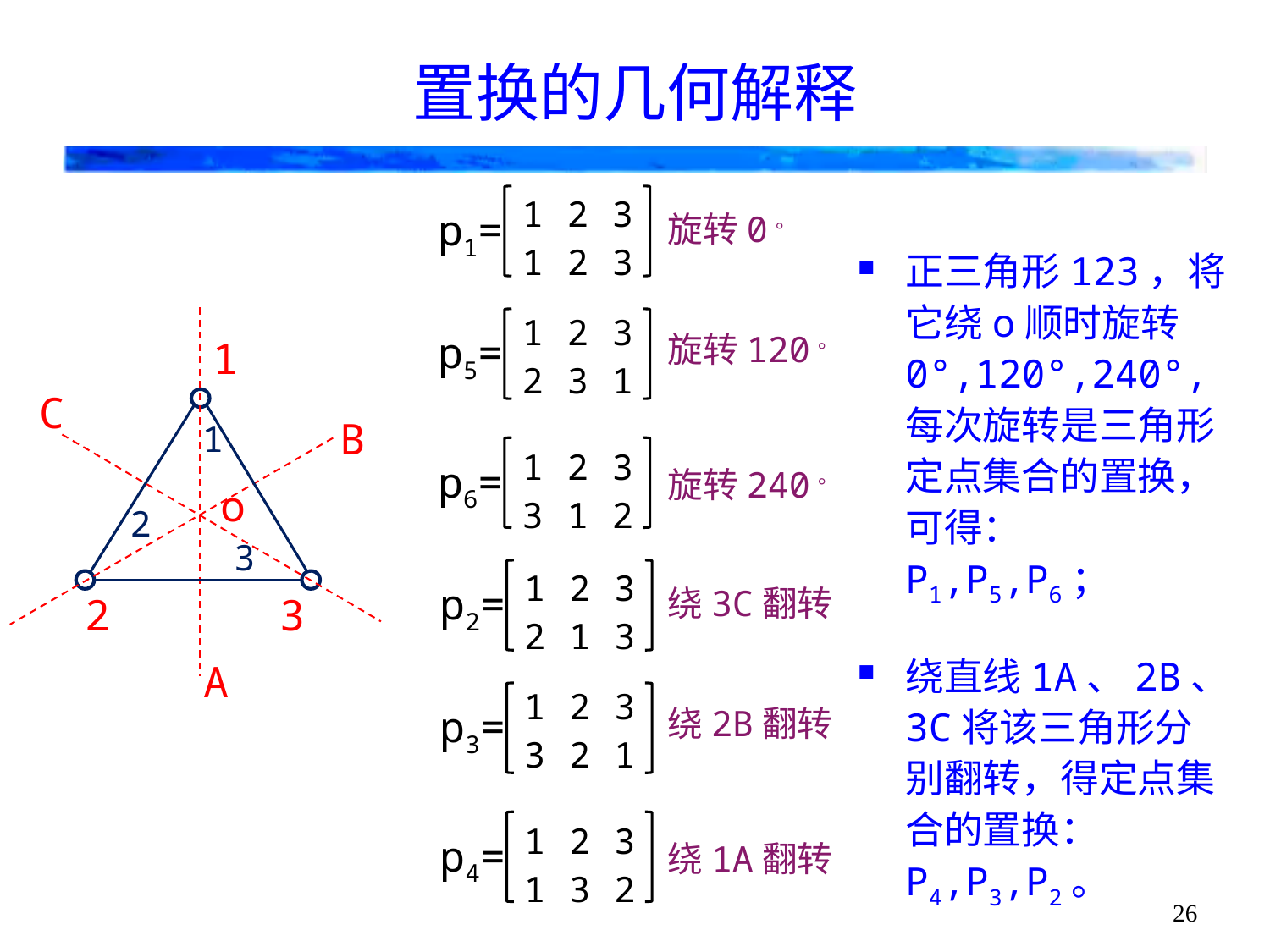

# 置换的几何解释

p1=
| 1 | 2 | 3 |
| --- | --- | --- |
| 1 | 2 | 3 |
旋转0。
旋转120。
旋转240。
正三角形123，将它绕o顺时旋转0°,120°,240°,每次旋转是三角形定点集合的置换，可得：P1,P5,P6；
绕直线1A、2B、3C将该三角形分别翻转，得定点集合的置换：P4,P3,P2。
1
C

1
B
2
3

2
3
A
o
| 1 | 2 | 3 |
| --- | --- | --- |
| 2 | 3 | 1 |

p5=

p6=
| 1 | 2 | 3 |
| --- | --- | --- |
| 3 | 1 | 2 |

p2=
| 1 | 2 | 3 |
| --- | --- | --- |
| 2 | 1 | 3 |
绕3C翻转
绕2B翻转
绕1A翻转
| 1 | 2 | 3 |
| --- | --- | --- |
| 3 | 2 | 1 |

p3=

p4=
| 1 | 2 | 3 |
| --- | --- | --- |
| 1 | 3 | 2 |
26